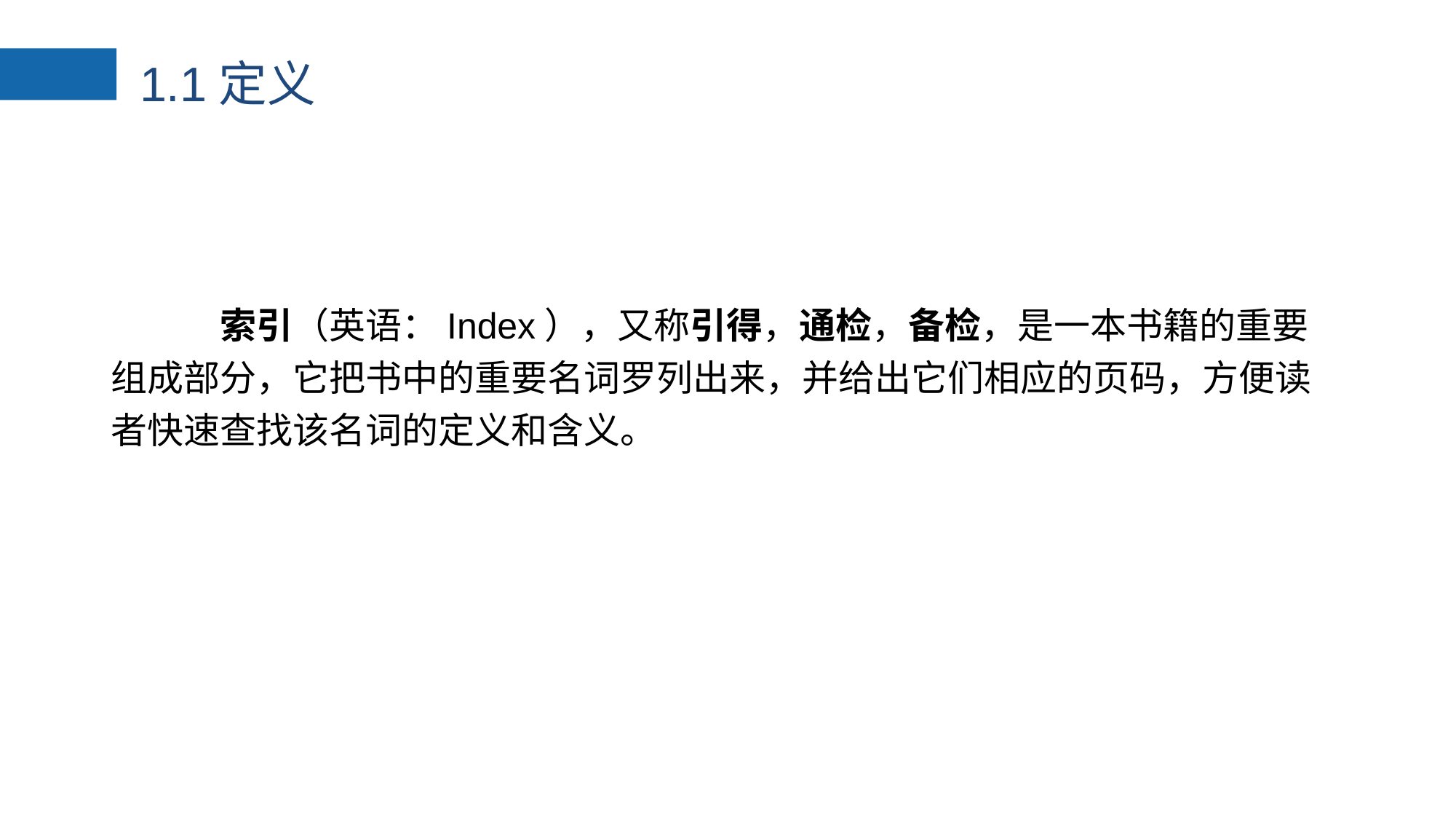

# 1.1定义

	索引（英语：Index），又称引得，通检，备检，是一本书籍的重要组成部分，它把书中的重要名词罗列出来，并给出它们相应的页码，方便读者快速查找该名词的定义和含义。